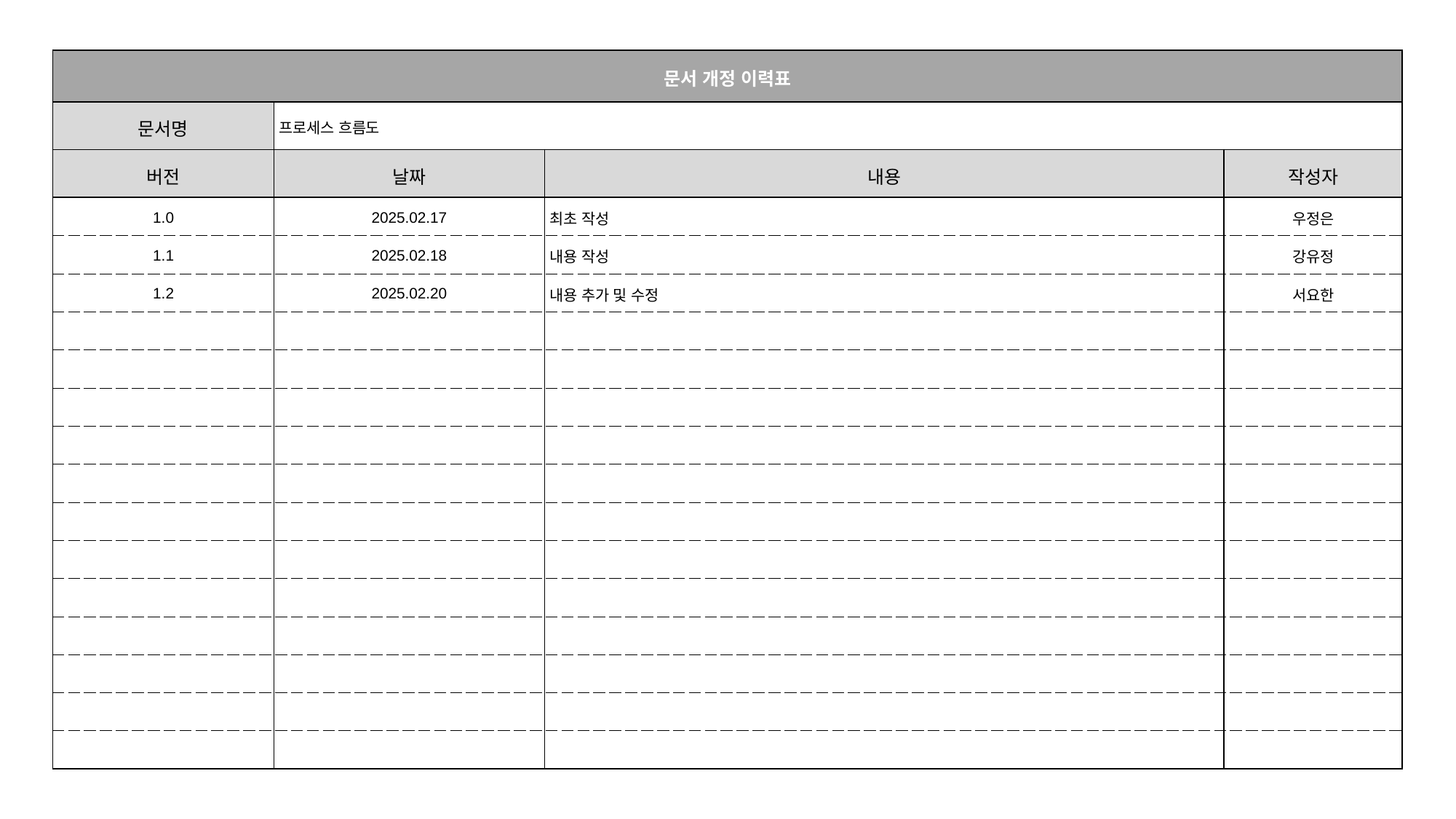

| 문서 개정 이력표 |  |  |  |
| --- | --- | --- | --- |
| 문서명 | 프로세스 흐름도 |  |  |
| 버전 | 날짜 | 내용 | 작성자 |
| 1.0 | 2025.02.17 | 최초 작성 | 우정은 |
| 1.1 | 2025.02.18 | 내용 작성 | 강유정 |
| 1.2 | 2025.02.20 | 내용 추가 및 수정 | 서요한 |
|  |  |  |  |
|  |  |  |  |
|  |  |  |  |
|  |  |  |  |
|  |  |  |  |
|  |  |  |  |
|  |  |  |  |
|  |  |  |  |
|  |  |  |  |
|  |  |  |  |
|  |  |  |  |
|  |  |  |  |